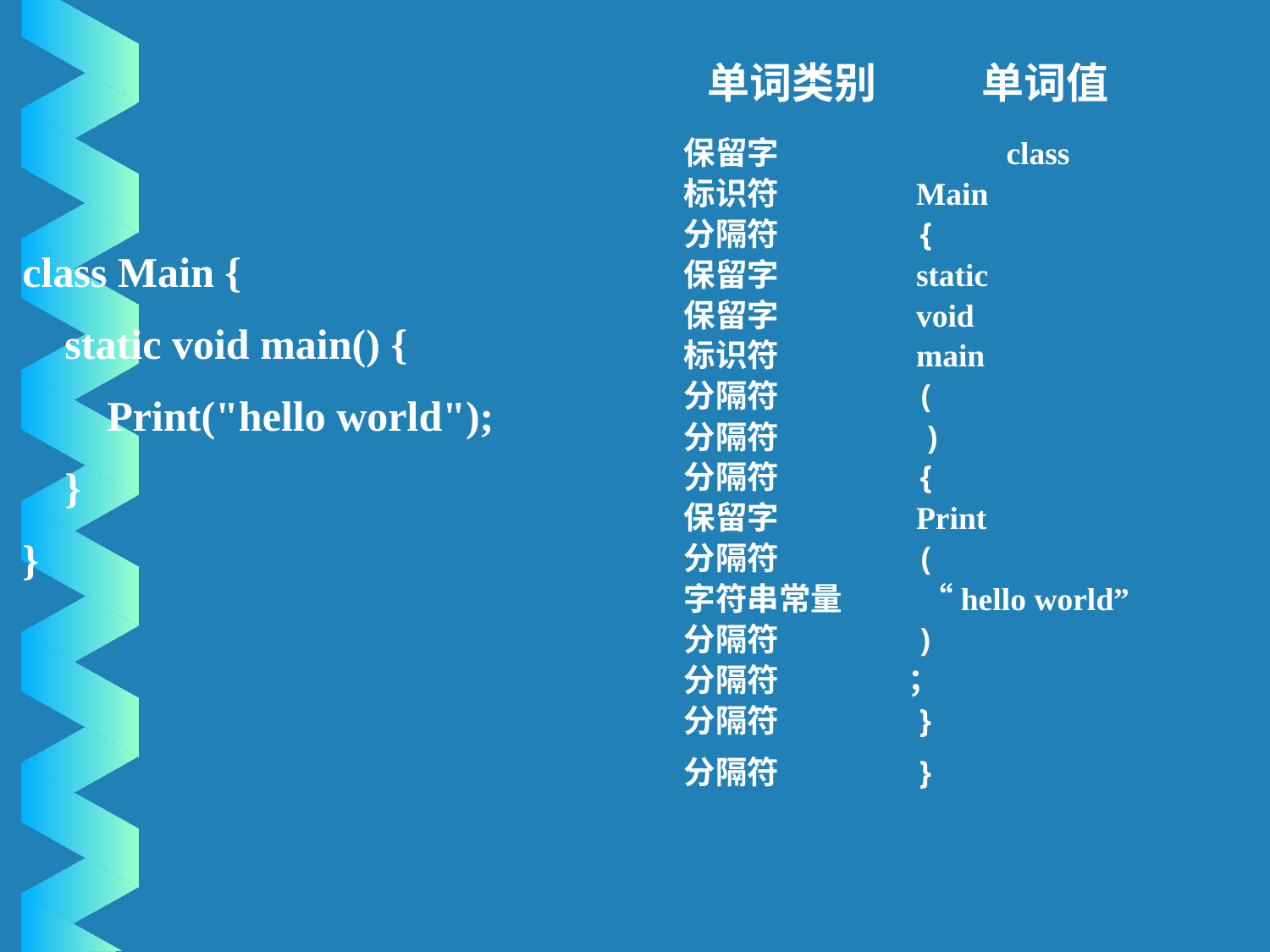

单词类别	  单词值

 保留字 		     class
 标识符                  Main
 分隔符                  {
 保留字                  static
 保留字                  void
 标识符                  main
 分隔符                  (
 分隔符                   )
 分隔符                  {
 保留字                  Print
 分隔符                  (
 字符串常量           “hello world”
 分隔符                  )
 分隔符                  ；
 分隔符                  }
 分隔符                  }
class Main {
    static void main() {
        Print("hello world");
    }
}